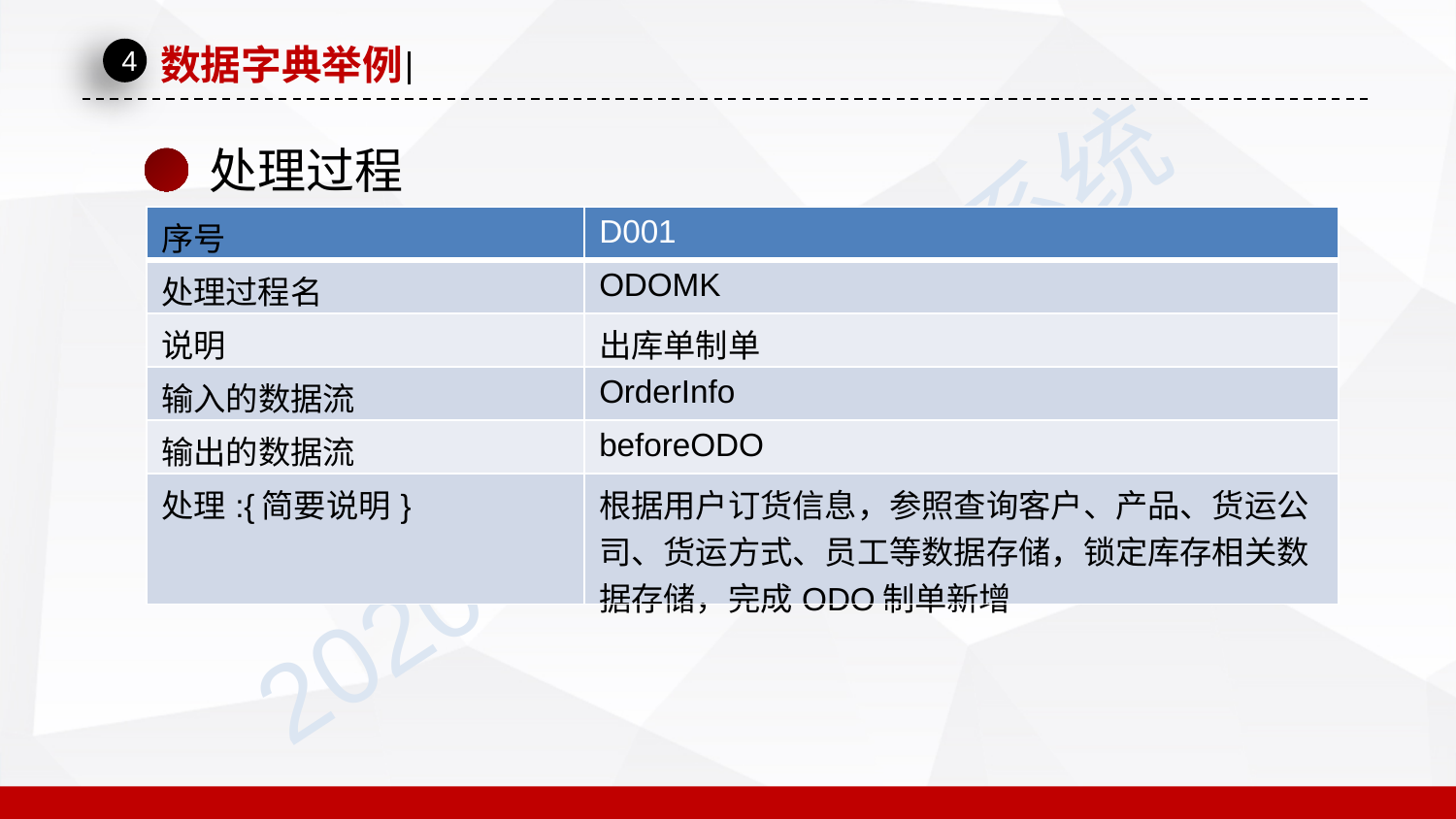

数据字典举例
4

处理过程

| 序号 | D001 |
| --- | --- |
| 处理过程名 | ODOMK |
| 说明 | 出库单制单 |
| 输入的数据流 | OrderInfo |
| 输出的数据流 | beforeODO |
| 处理:{简要说明} | 根据用户订货信息，参照查询客户、产品、货运公司、货运方式、员工等数据存储，锁定库存相关数据存储，完成ODO制单新增 |